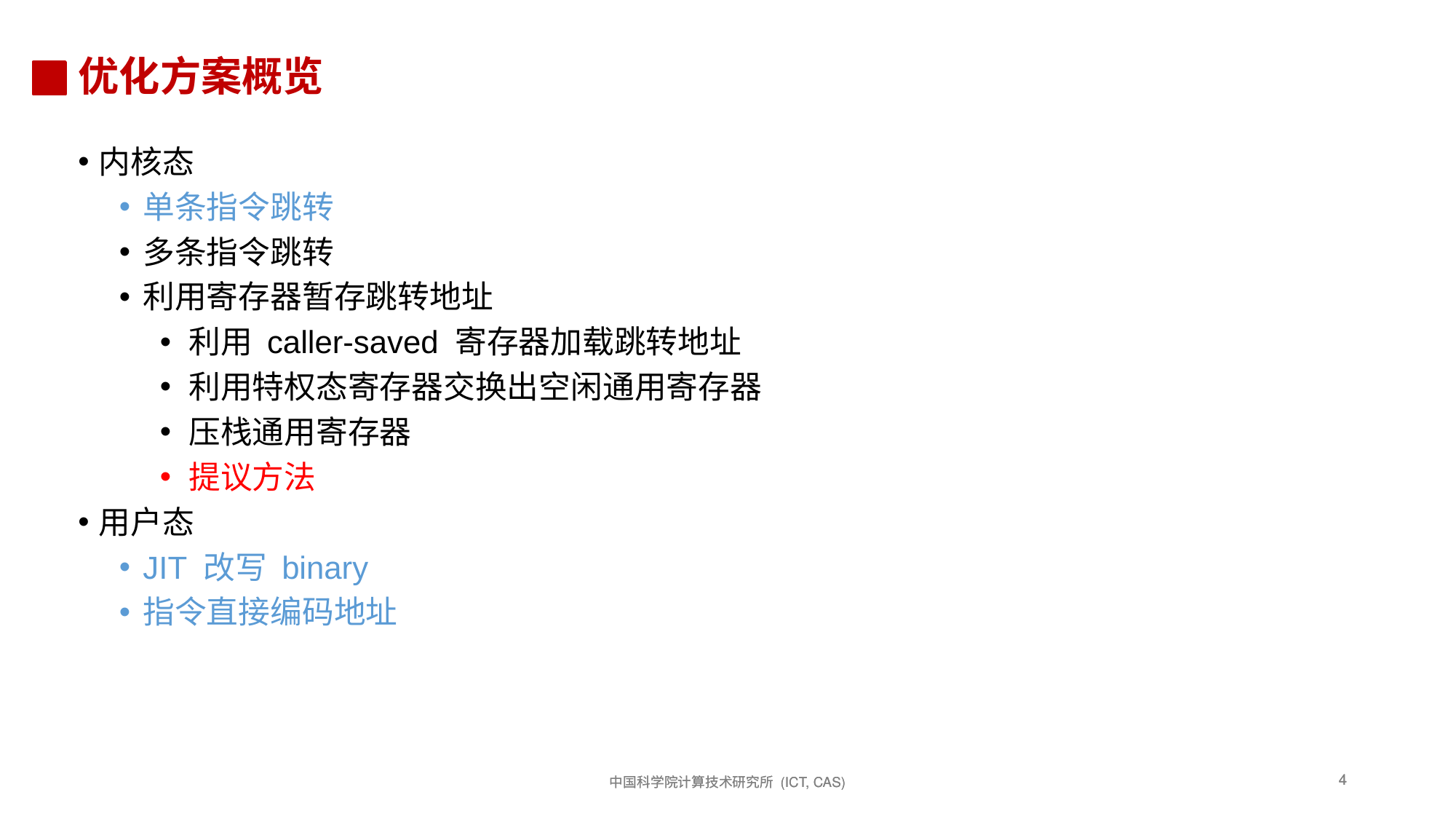

# 优化方案概览
内核态
单条指令跳转
多条指令跳转
利用寄存器暂存跳转地址
利用 caller-saved 寄存器加载跳转地址
利用特权态寄存器交换出空闲通用寄存器
压栈通用寄存器
提议方法
用户态
JIT 改写 binary
指令直接编码地址